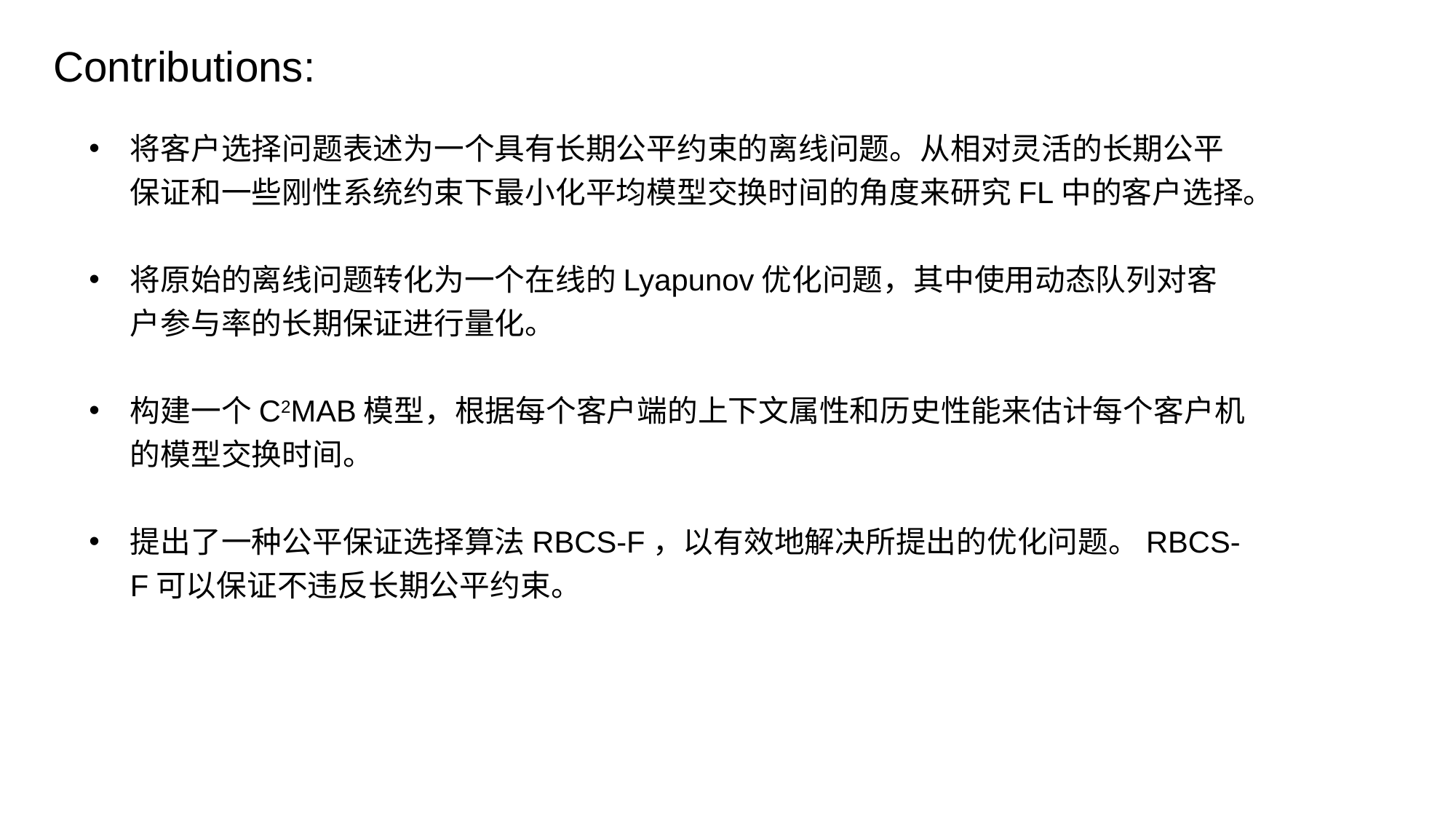

Contributions:
将客户选择问题表述为一个具有长期公平约束的离线问题。从相对灵活的长期公平保证和一些刚性系统约束下最小化平均模型交换时间的角度来研究FL中的客户选择。

将原始的离线问题转化为一个在线的Lyapunov优化问题，其中使用动态队列对客户参与率的长期保证进行量化。

构建一个C2MAB模型，根据每个客户端的上下文属性和历史性能来估计每个客户机的模型交换时间。

提出了一种公平保证选择算法RBCS-F，以有效地解决所提出的优化问题。RBCS-F可以保证不违反长期公平约束。